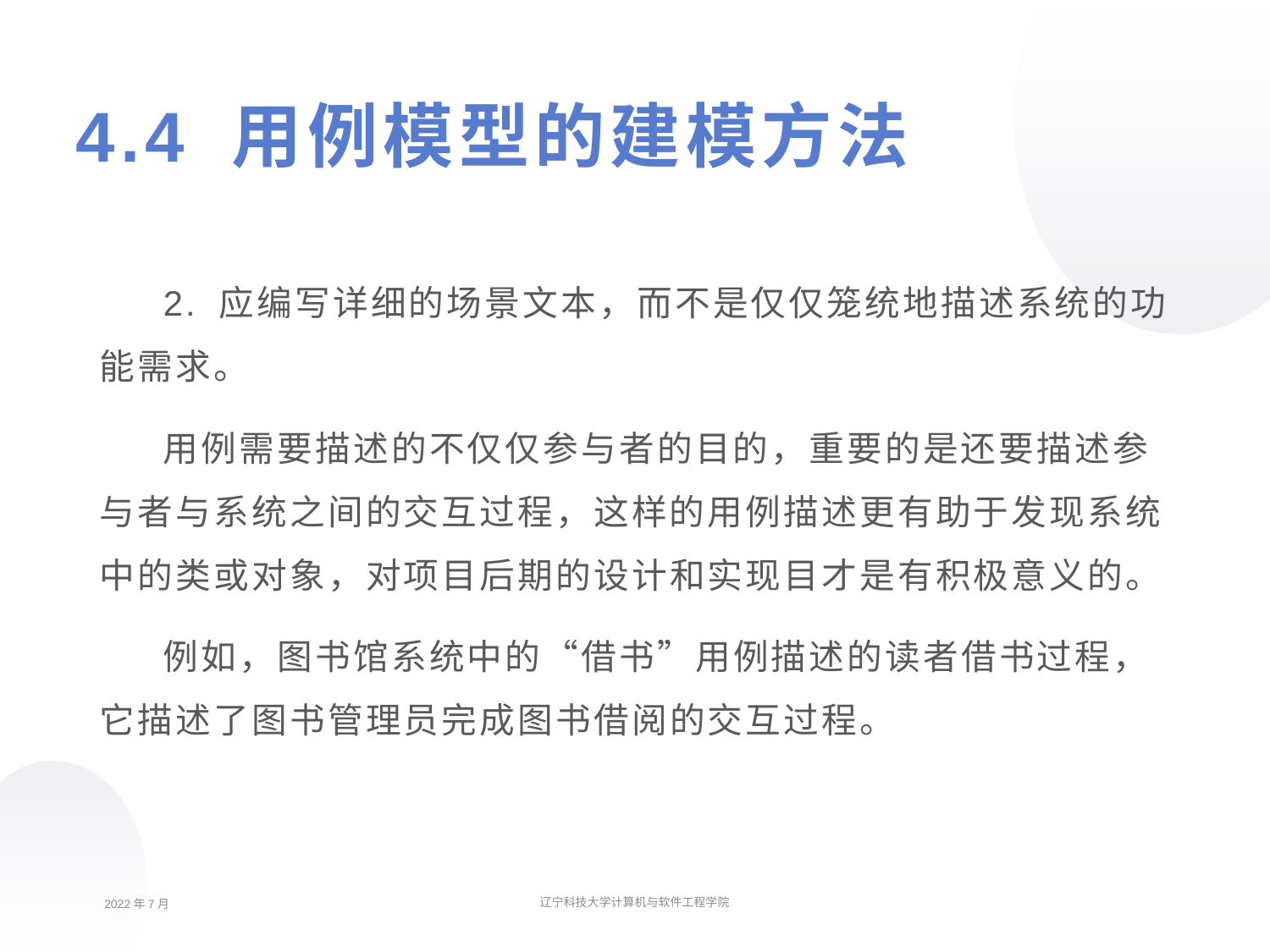

4.4 用例模型的建模方法
2. 应编写详细的场景文本，而不是仅仅笼统地描述系统的功能需求。
用例需要描述的不仅仅参与者的目的，重要的是还要描述参与者与系统之间的交互过程，这样的用例描述更有助于发现系统中的类或对象，对项目后期的设计和实现目才是有积极意义的。
例如，图书馆系统中的“借书”用例描述的读者借书过程，它描述了图书管理员完成图书借阅的交互过程。

2022年7月
辽宁科技大学计算机与软件工程学院
72